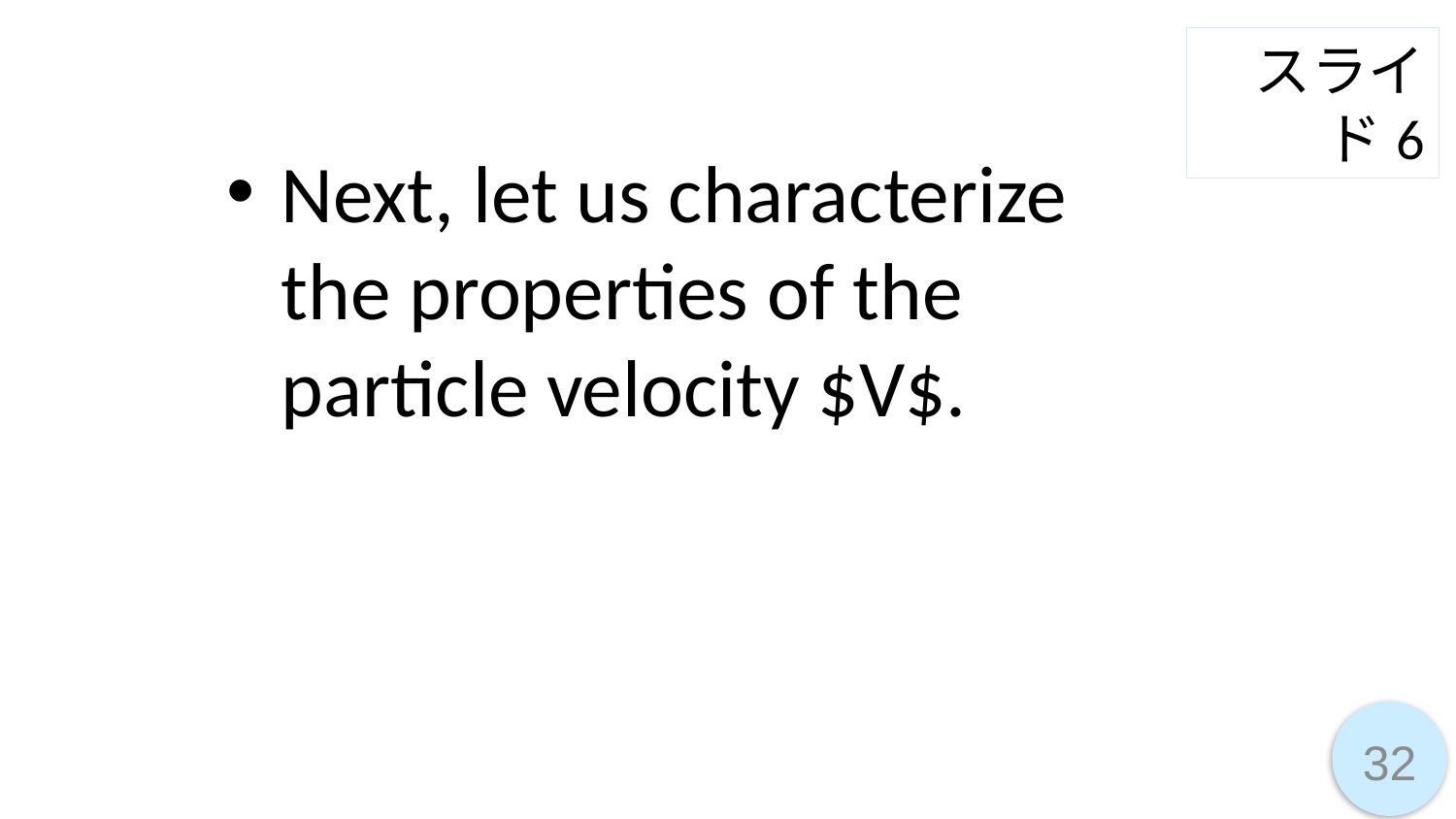

スライド6
Next, let us characterize the properties of the particle velocity $V$.
32